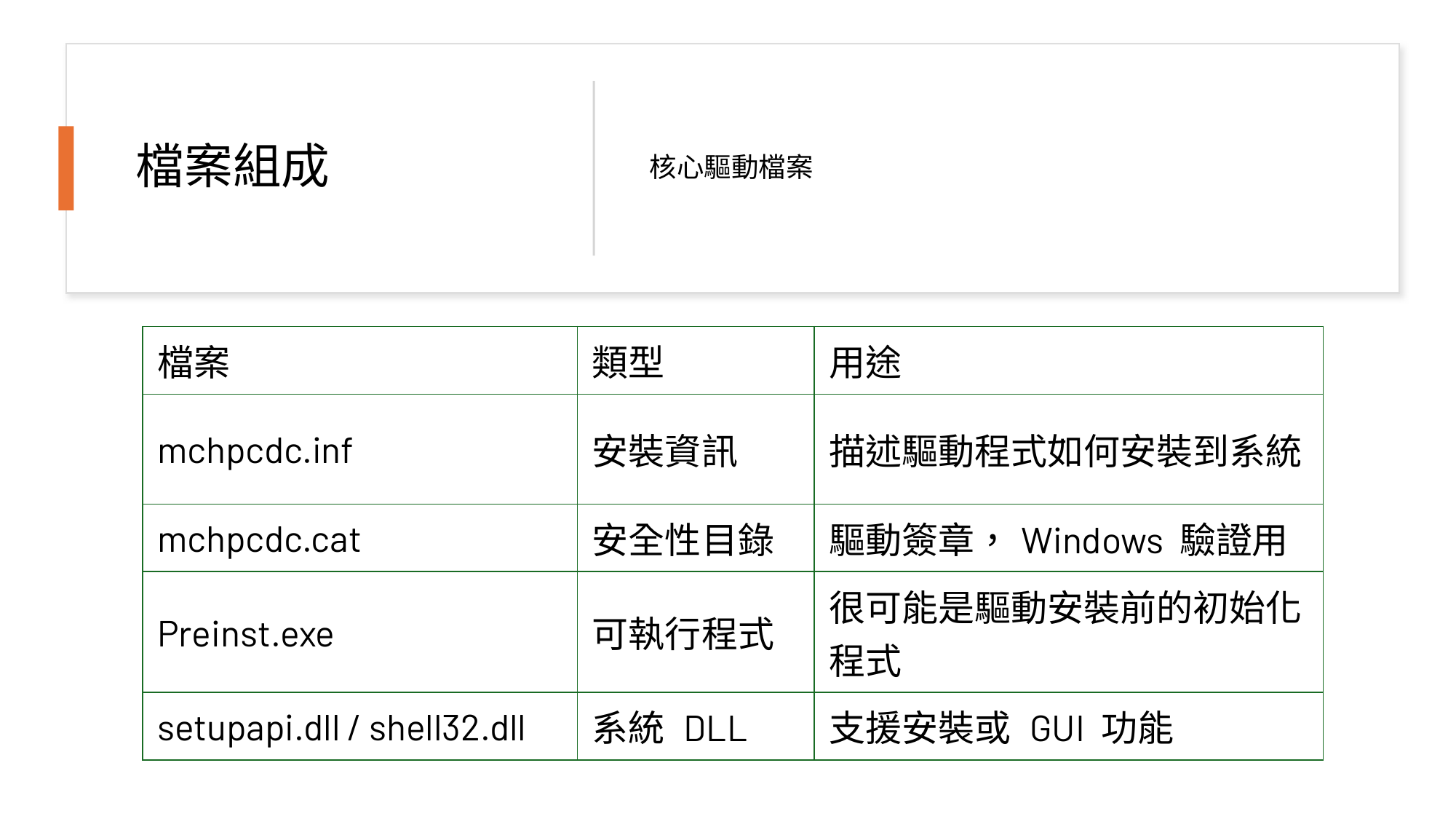

# 檔案組成
核心驅動檔案

| 檔案 | 類型 | 用途 |
| --- | --- | --- |
| mchpcdc.inf | 安裝資訊 | 描述驅動程式如何安裝到系統 |
| mchpcdc.cat | 安全性目錄 | 驅動簽章，Windows 驗證用 |
| Preinst.exe | 可執行程式 | 很可能是驅動安裝前的初始化程式 |
| setupapi.dll / shell32.dll | 系統 DLL | 支援安裝或 GUI 功能 |